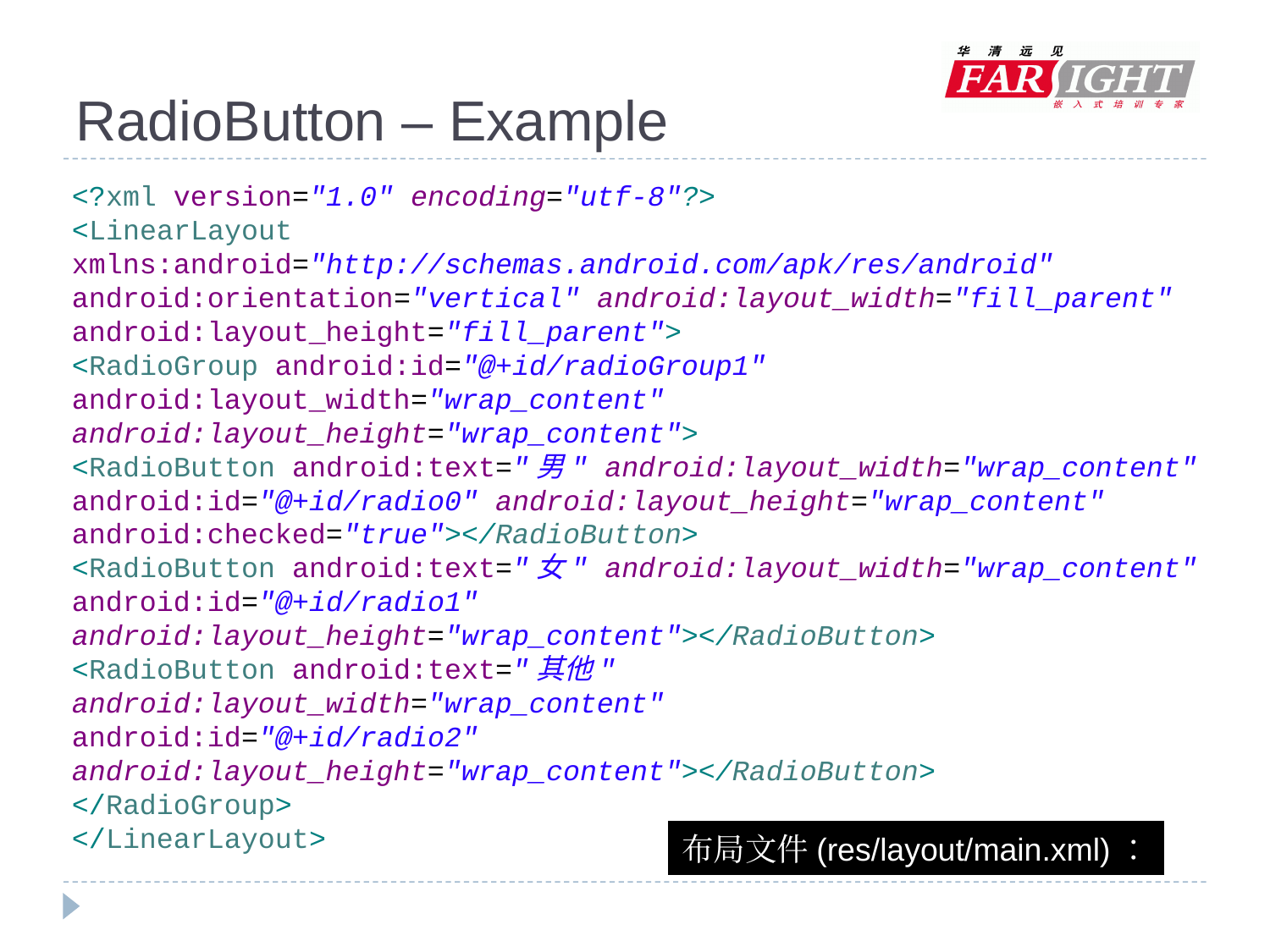

# RadioButton – Example
<?xml version="1.0" encoding="utf-8"?>
<LinearLayout xmlns:android="http://schemas.android.com/apk/res/android"
android:orientation="vertical" android:layout_width="fill_parent"
android:layout_height="fill_parent">
<RadioGroup android:id="@+id/radioGroup1"
android:layout_width="wrap_content" android:layout_height="wrap_content">
<RadioButton android:text="男" android:layout_width="wrap_content"
android:id="@+id/radio0" android:layout_height="wrap_content"
android:checked="true"></RadioButton>
<RadioButton android:text="女" android:layout_width="wrap_content"
android:id="@+id/radio1" android:layout_height="wrap_content"></RadioButton>
<RadioButton android:text="其他" android:layout_width="wrap_content"
android:id="@+id/radio2" android:layout_height="wrap_content"></RadioButton>
</RadioGroup>
</LinearLayout>
布局文件(res/layout/main.xml)：